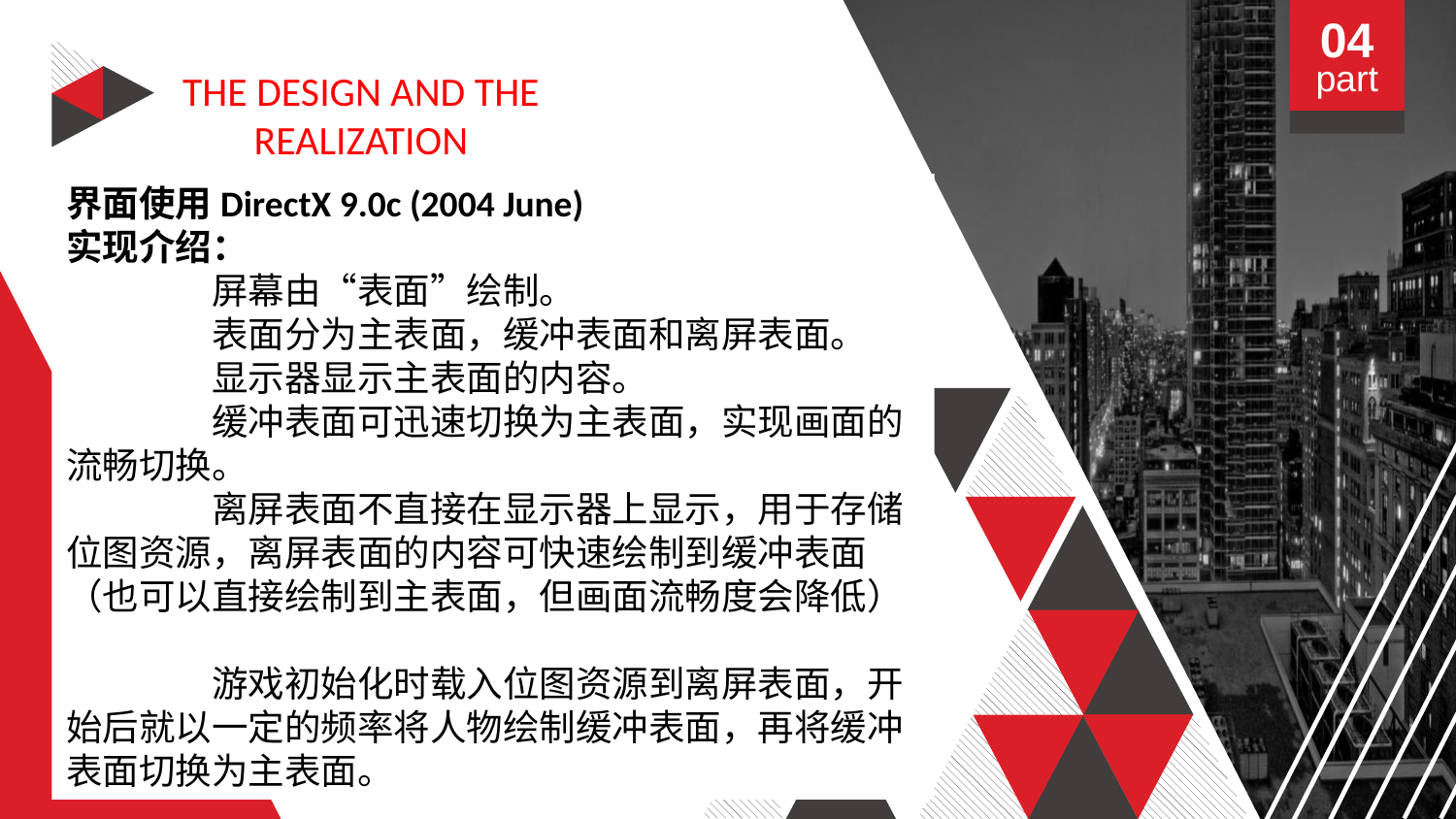

04
part

THE DESIGN AND THE REALIZATION
界面使用DirectX 9.0c (2004 June)
实现介绍：
	屏幕由“表面”绘制。
	表面分为主表面，缓冲表面和离屏表面。
	显示器显示主表面的内容。
	缓冲表面可迅速切换为主表面，实现画面的流畅切换。
	离屏表面不直接在显示器上显示，用于存储位图资源，离屏表面的内容可快速绘制到缓冲表面（也可以直接绘制到主表面，但画面流畅度会降低）

	游戏初始化时载入位图资源到离屏表面，开始后就以一定的频率将人物绘制缓冲表面，再将缓冲表面切换为主表面。